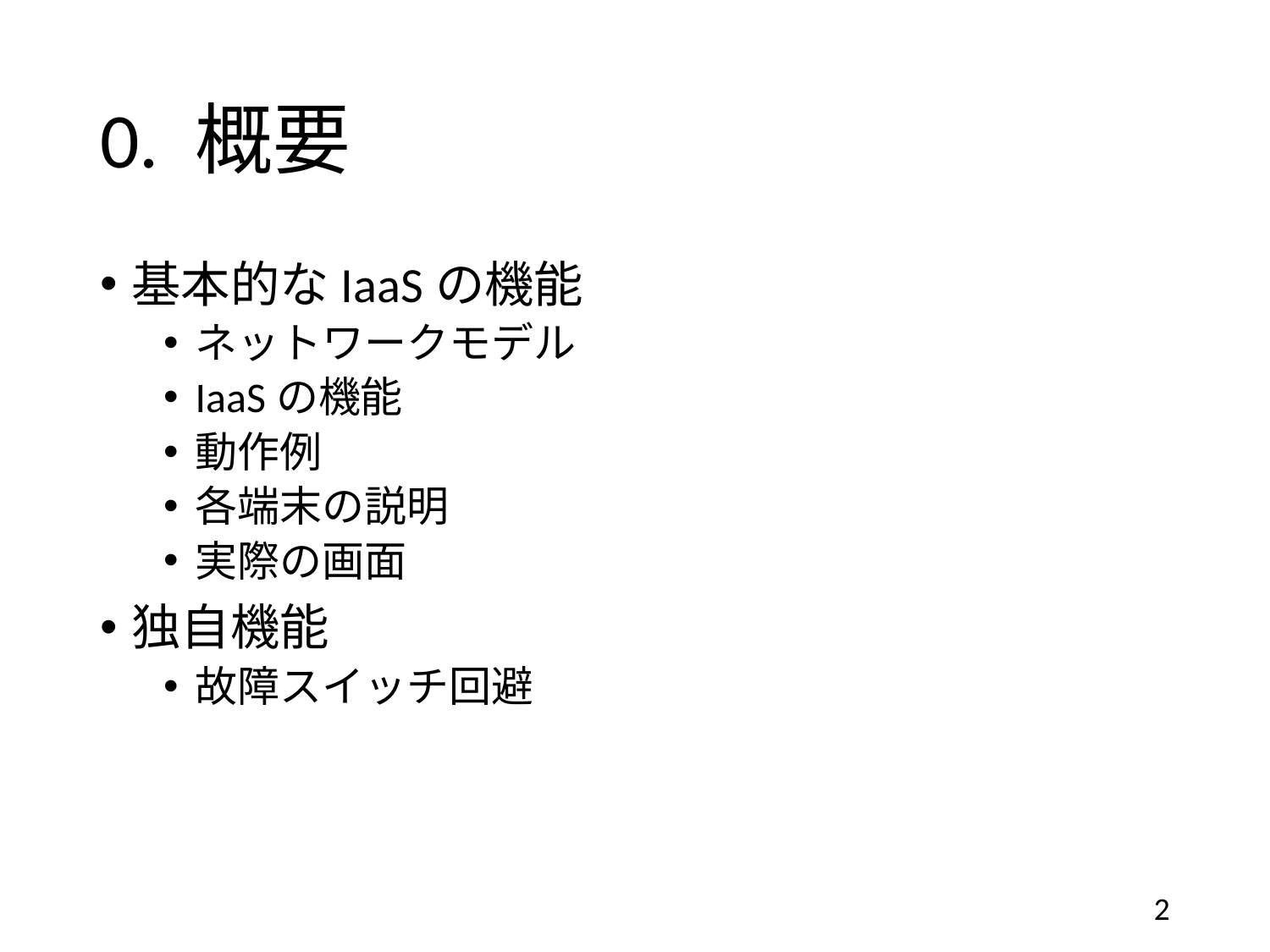

# 0. 概要
基本的なIaaSの機能
ネットワークモデル
IaaSの機能
動作例
各端末の説明
実際の画面
独自機能
故障スイッチ回避
2